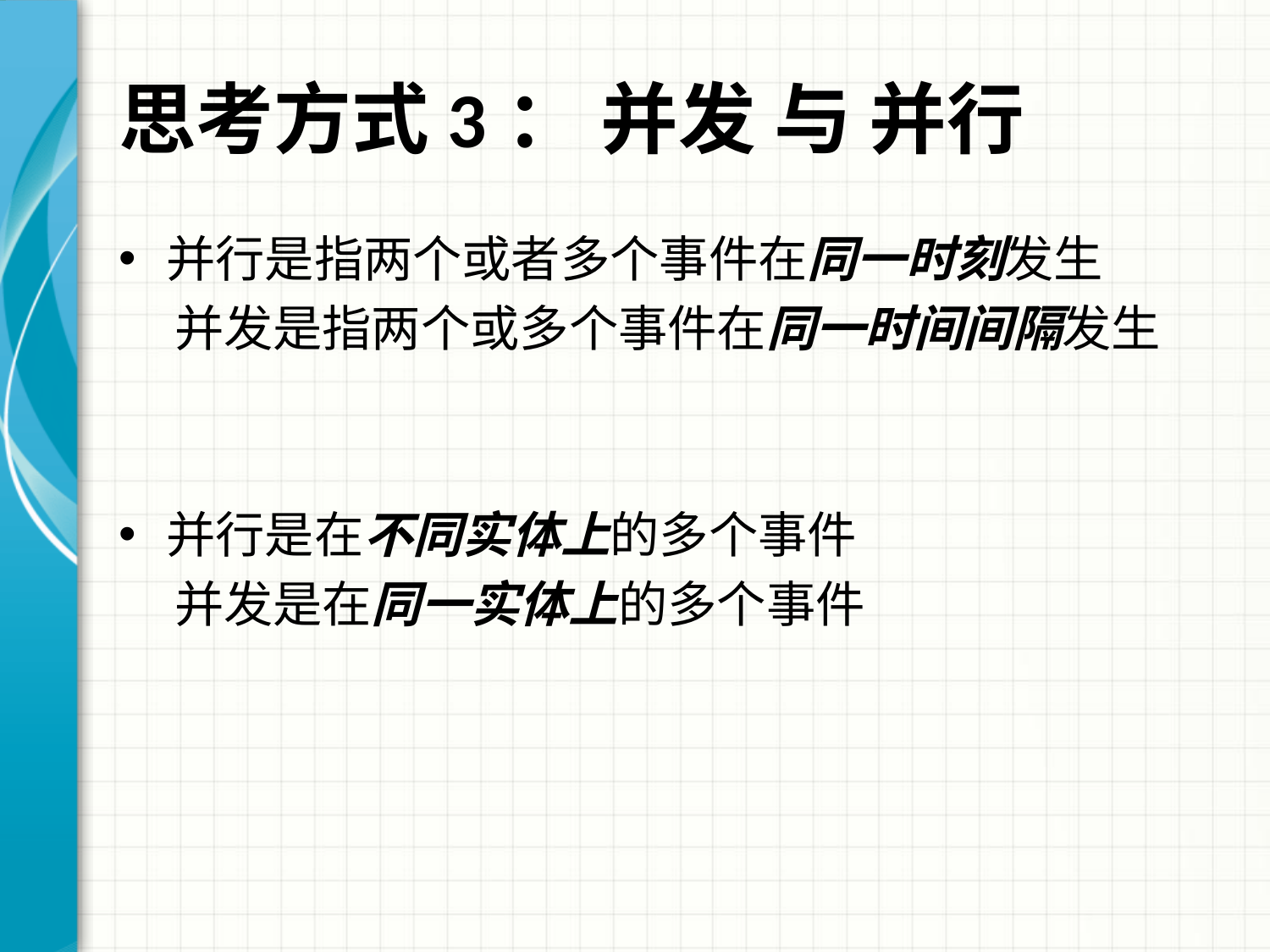

# 思考方式3： 并发 与 并行
并行是指两个或者多个事件在同一时刻发生
    并发是指两个或多个事件在同一时间间隔发生

并行是在不同实体上的多个事件
    并发是在同一实体上的多个事件